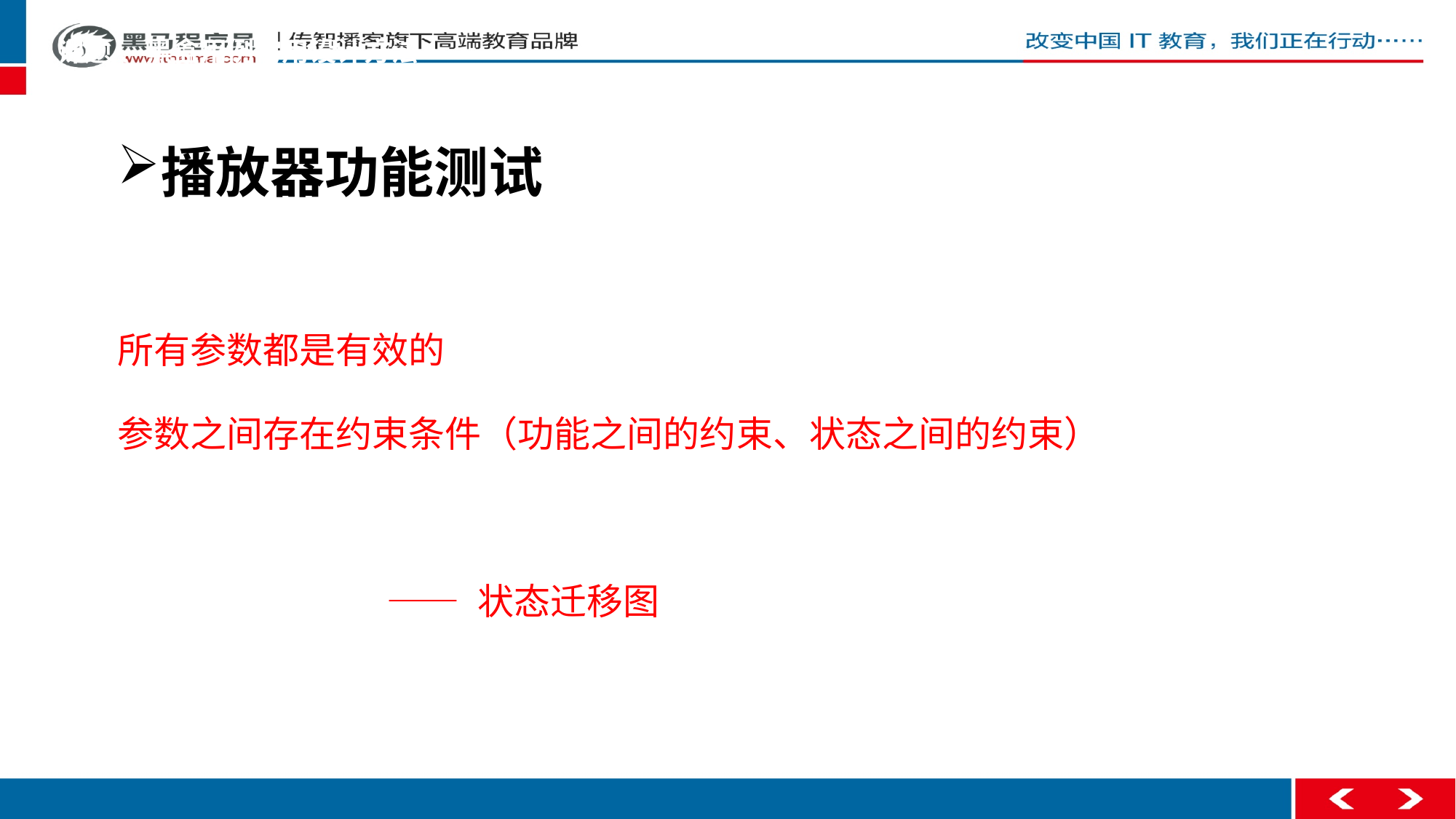

课题 、黑盒用例常用设计方法
播放器功能测试

所有参数都是有效的
参数之间存在约束条件（功能之间的约束、状态之间的约束）

                                 —— 状态迁移图